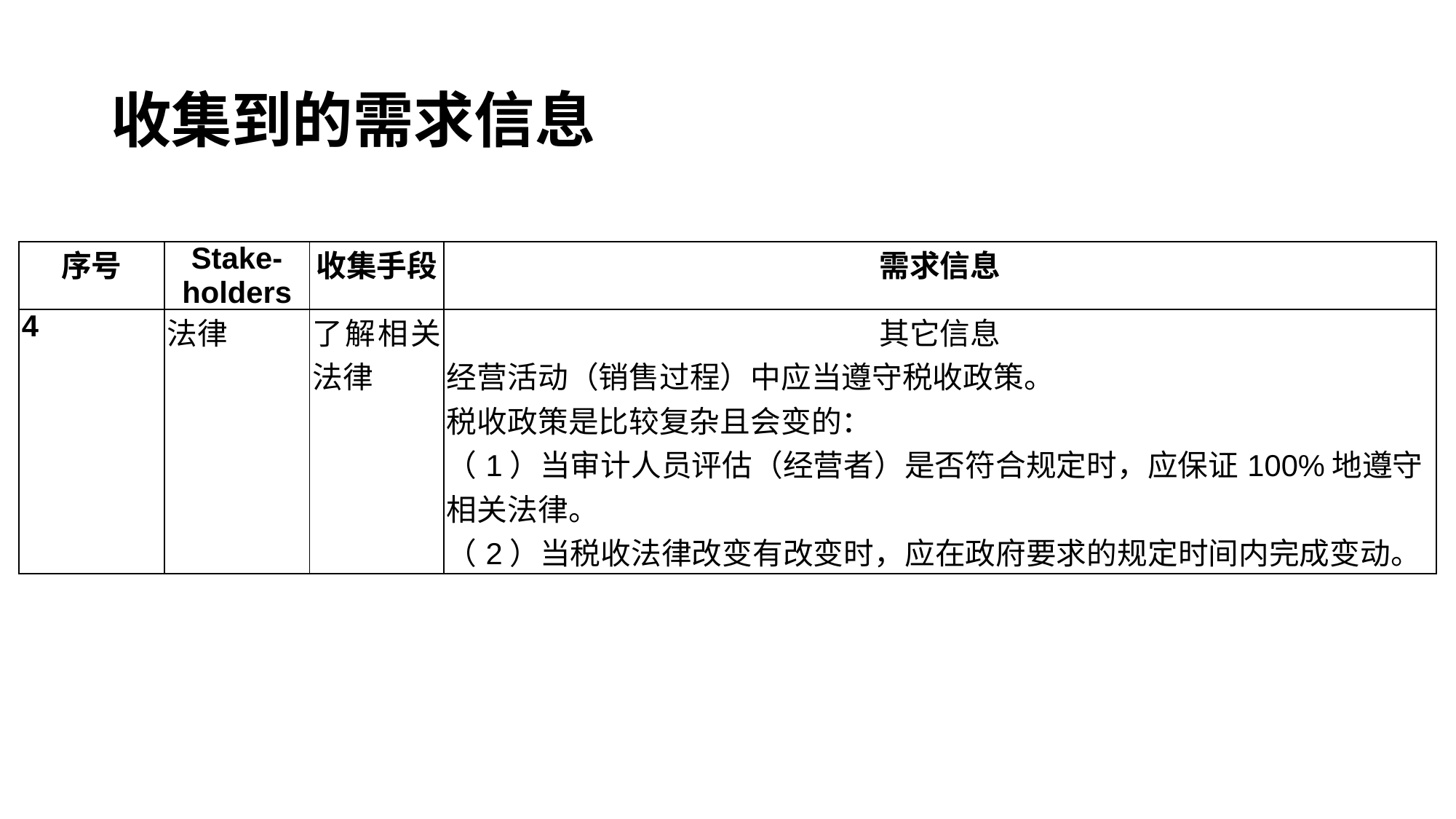

# 收集到的需求信息
| 序号 | Stake-holders | 收集手段 | 需求信息 |
| --- | --- | --- | --- |
| 4 | 法律 | 了解相关法律 | 其它信息 经营活动（销售过程）中应当遵守税收政策。 税收政策是比较复杂且会变的： （1）当审计人员评估（经营者）是否符合规定时，应保证100%地遵守相关法律。 （2）当税收法律改变有改变时，应在政府要求的规定时间内完成变动。 |